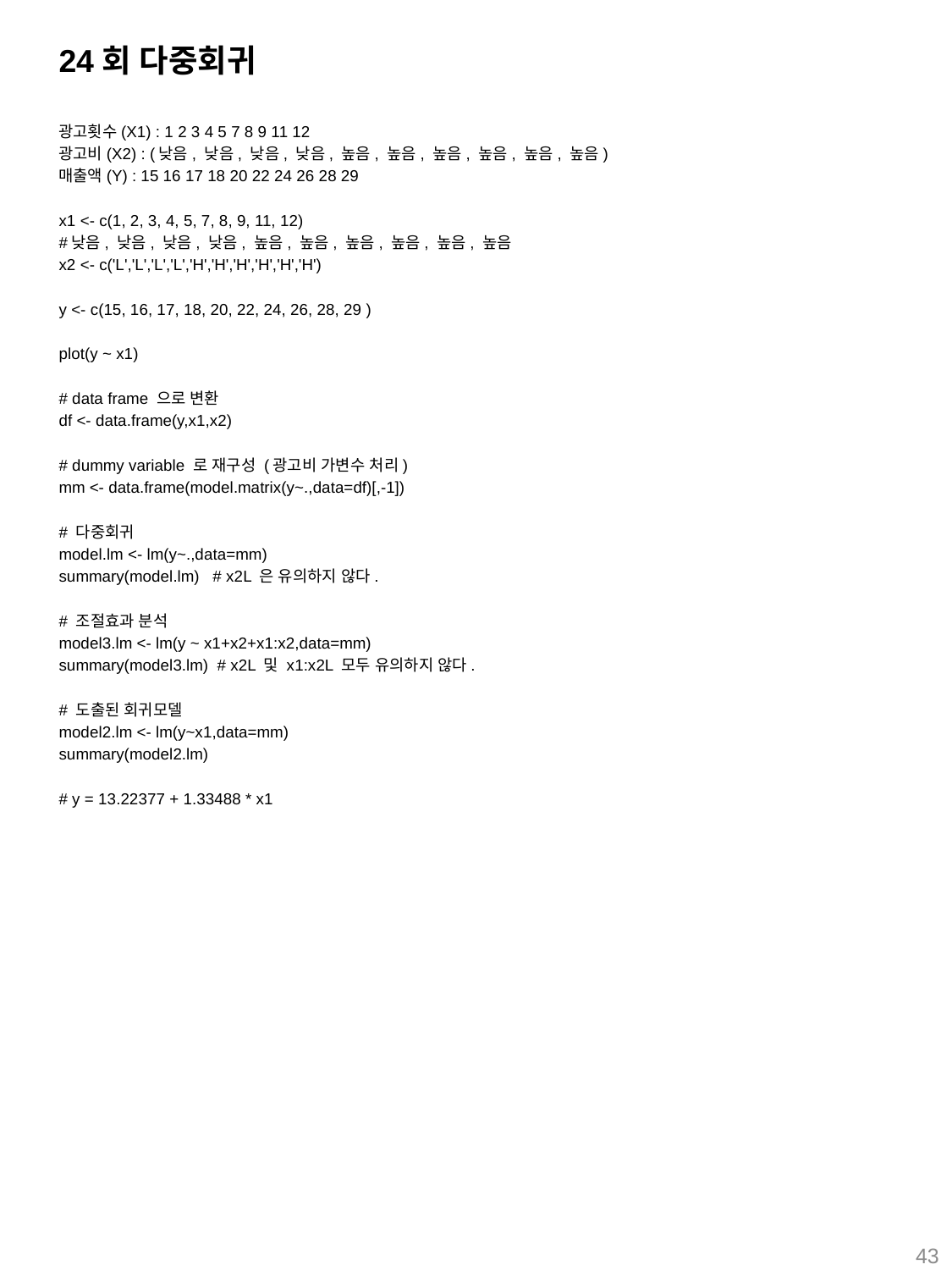

# 24회 다중회귀
광고횟수(X1) : 1 2 3 4 5 7 8 9 11 12
광고비(X2) : (낮음, 낮음, 낮음, 낮음, 높음, 높음, 높음, 높음, 높음, 높음)
매출액(Y) : 15 16 17 18 20 22 24 26 28 29

x1 <- c(1, 2, 3, 4, 5, 7, 8, 9, 11, 12)
#낮음, 낮음, 낮음, 낮음, 높음, 높음, 높음, 높음, 높음, 높음
x2 <- c('L','L','L','L','H','H','H','H','H','H')

y <- c(15, 16, 17, 18, 20, 22, 24, 26, 28, 29 )

plot(y ~ x1)

# data frame 으로 변환
df <- data.frame(y,x1,x2)

# dummy variable 로 재구성 (광고비 가변수 처리)
mm <- data.frame(model.matrix(y~.,data=df)[,-1])

# 다중회귀
model.lm <- lm(y~.,data=mm)
summary(model.lm)   # x2L 은 유의하지 않다.

# 조절효과 분석
model3.lm <- lm(y ~ x1+x2+x1:x2,data=mm)
summary(model3.lm)  # x2L 및 x1:x2L 모두 유의하지 않다.

# 도출된 회귀모델
model2.lm <- lm(y~x1,data=mm)
summary(model2.lm)

# y = 13.22377 + 1.33488 * x1
43